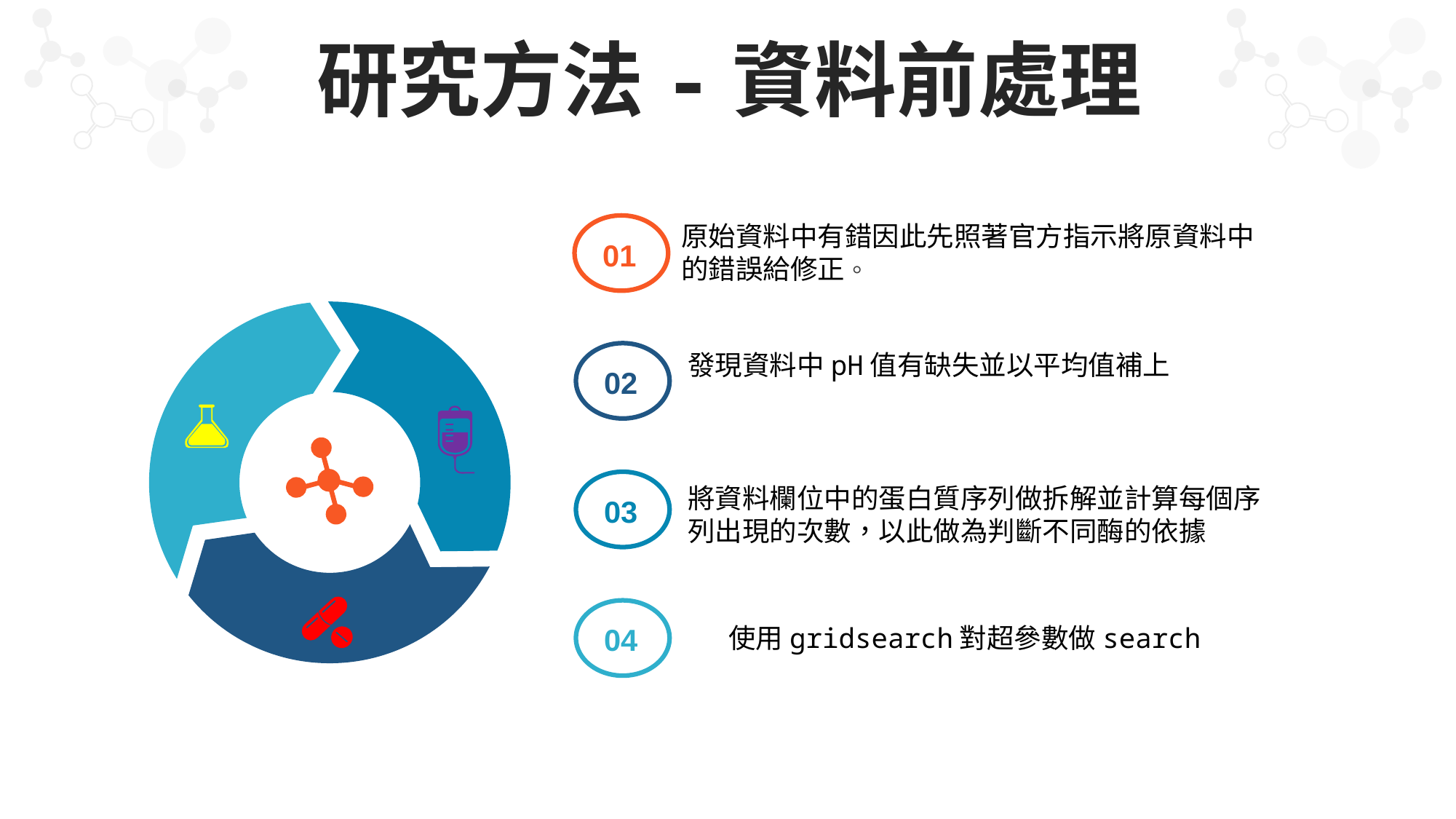

研究方法-資料前處理
原始資料中有錯因此先照著官方指示將原資料中的錯誤給修正。

01

發現資料中pH值有缺失並以平均值補上

02

將資料欄位中的蛋白質序列做拆解並計算每個序列出現的次數，以此做為判斷不同酶的依據
03

04
使用gridsearch對超參數做search